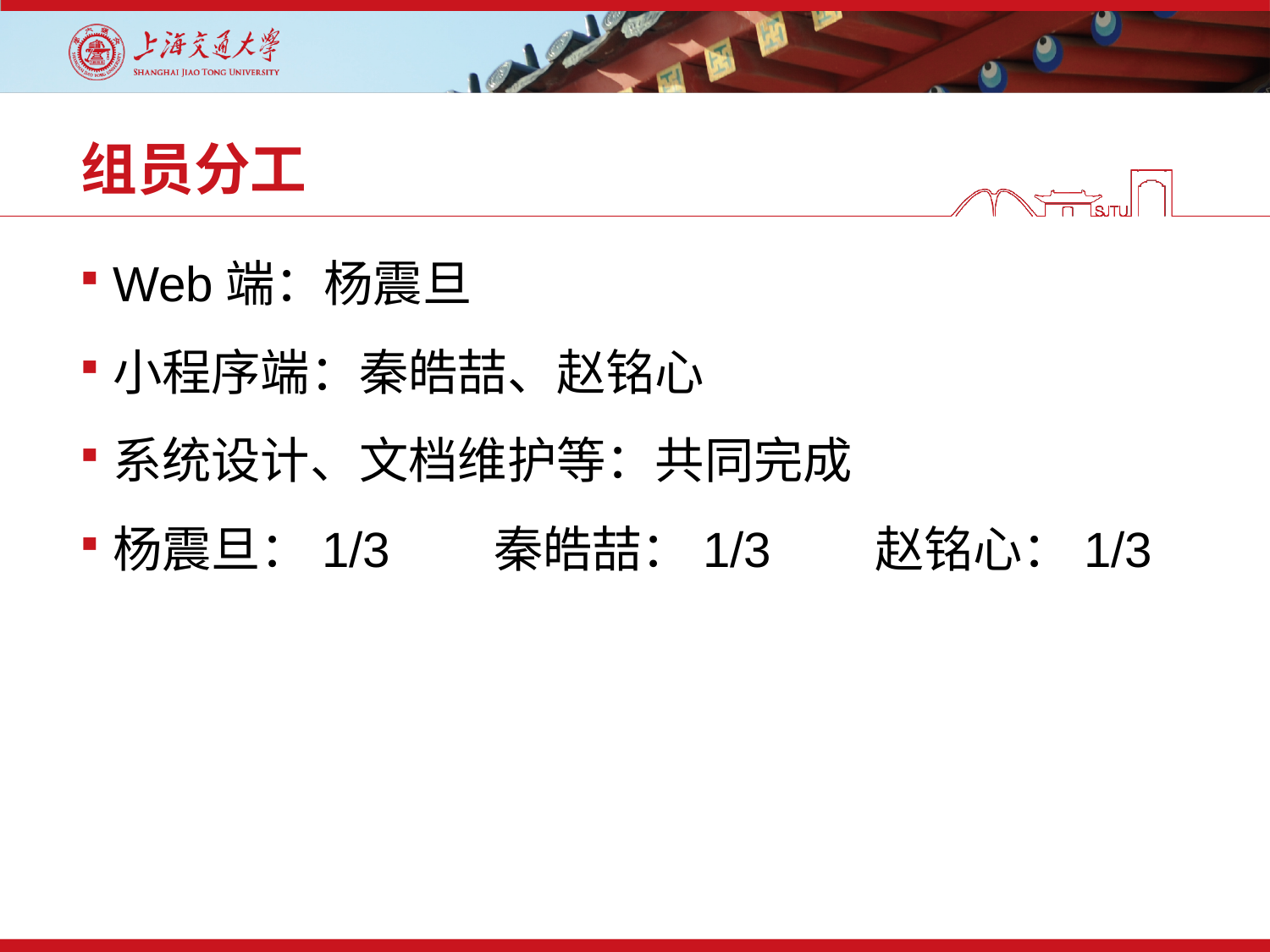

# 组员分工
Web端：杨震旦
小程序端：秦皓喆、赵铭心
系统设计、文档维护等：共同完成
杨震旦：1/3 	秦皓喆：1/3	赵铭心：1/3